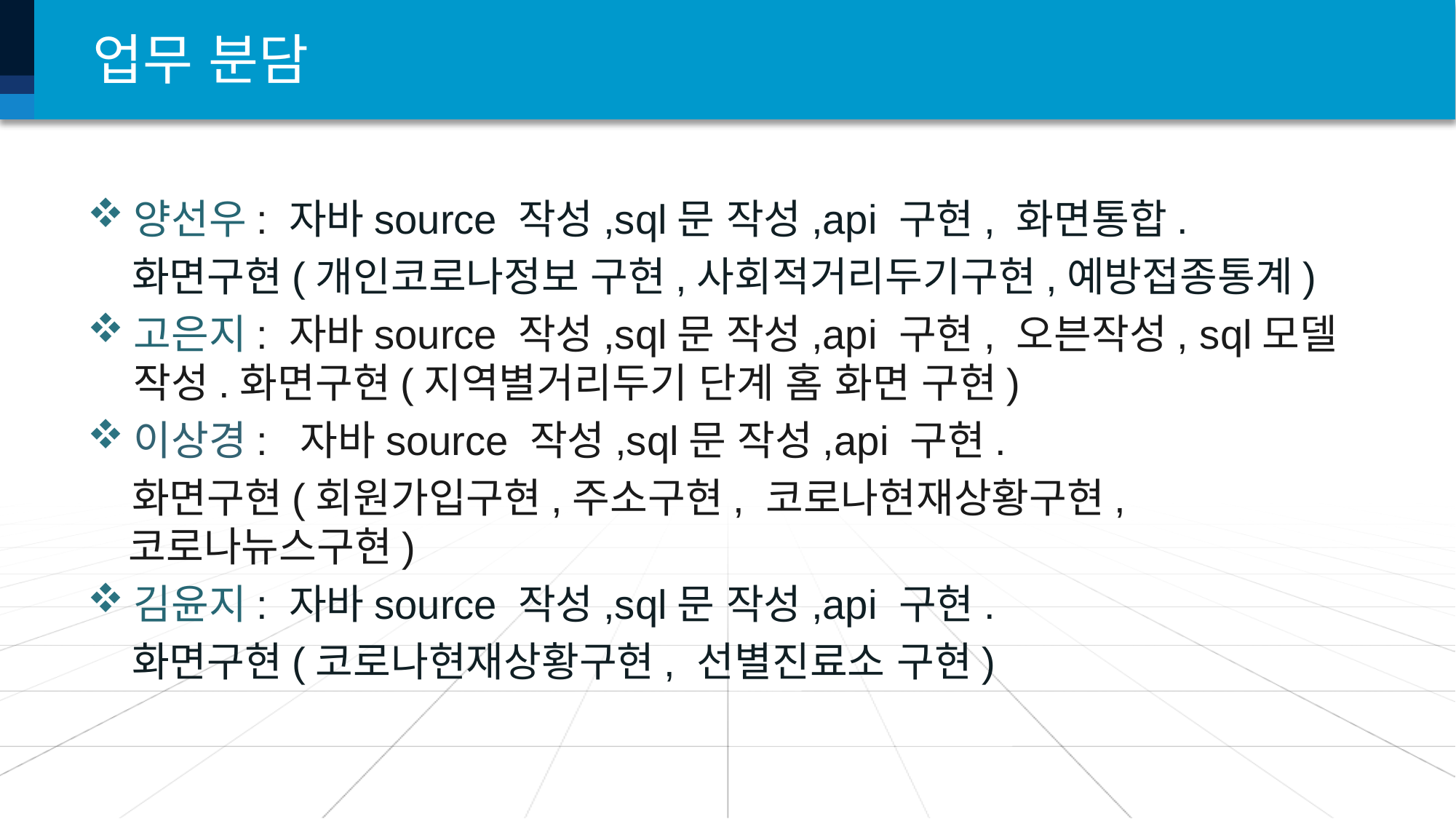

# 업무 분담
양선우: 자바source 작성,sql문 작성,api 구현, 화면통합.
   화면구현(개인코로나정보 구현,사회적거리두기구현,예방접종통계)
고은지: 자바source 작성,sql문 작성,api 구현, 오븐작성, sql모델 작성.화면구현(지역별거리두기 단계 홈 화면 구현)
이상경:  자바source 작성,sql문 작성,api 구현.
   화면구현(회원가입구현,주소구현, 코로나현재상황구현,코로나뉴스구현)
김윤지: 자바source 작성,sql문 작성,api 구현.
   화면구현(코로나현재상황구현, 선별진료소 구현)